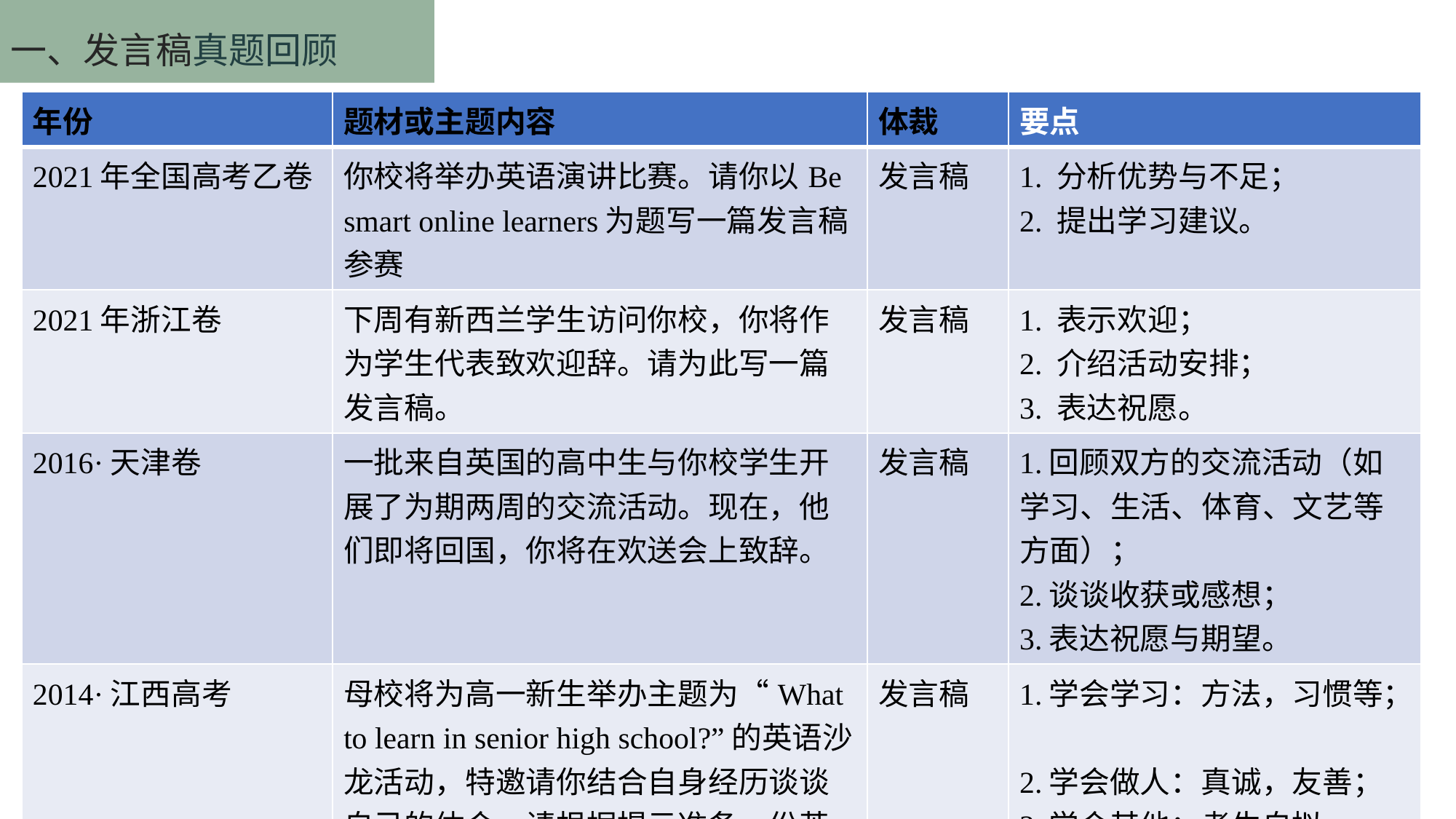

一、发言稿真题回顾

| 年份 | 题材或主题内容 | 体裁 | 要点 |
| --- | --- | --- | --- |
| 2021年全国高考乙卷 | 你校将举办英语演讲比赛。请你以Be smart online learners为题写一篇发言稿参赛 | 发言稿 | 1. 分析优势与不足； 2. 提出学习建议。 |
| 2021年浙江卷 | 下周有新西兰学生访问你校，你将作为学生代表致欢迎辞。请为此写一篇发言稿。 | 发言稿 | 1. 表示欢迎； 2. 介绍活动安排； 3. 表达祝愿。 |
| 2016·天津卷 | 一批来自英国的高中生与你校学生开展了为期两周的交流活动。现在，他们即将回国，你将在欢送会上致辞。 | 发言稿 | 1.回顾双方的交流活动（如学习、生活、体育、文艺等方面）； 2.谈谈收获或感想； 3.表达祝愿与期望。 |
| 2014·江西高考 | 母校将为高一新生举办主题为“What to learn in senior high school?”的英语沙龙活动，特邀请你结合自身经历谈谈自己的体会。请根据提示准备一份英语发言稿。 | 发言稿 | 1.学会学习：方法，习惯等； 2.学会做人：真诚，友善； 3.学会其他：考生自拟。 |

体裁：发言稿